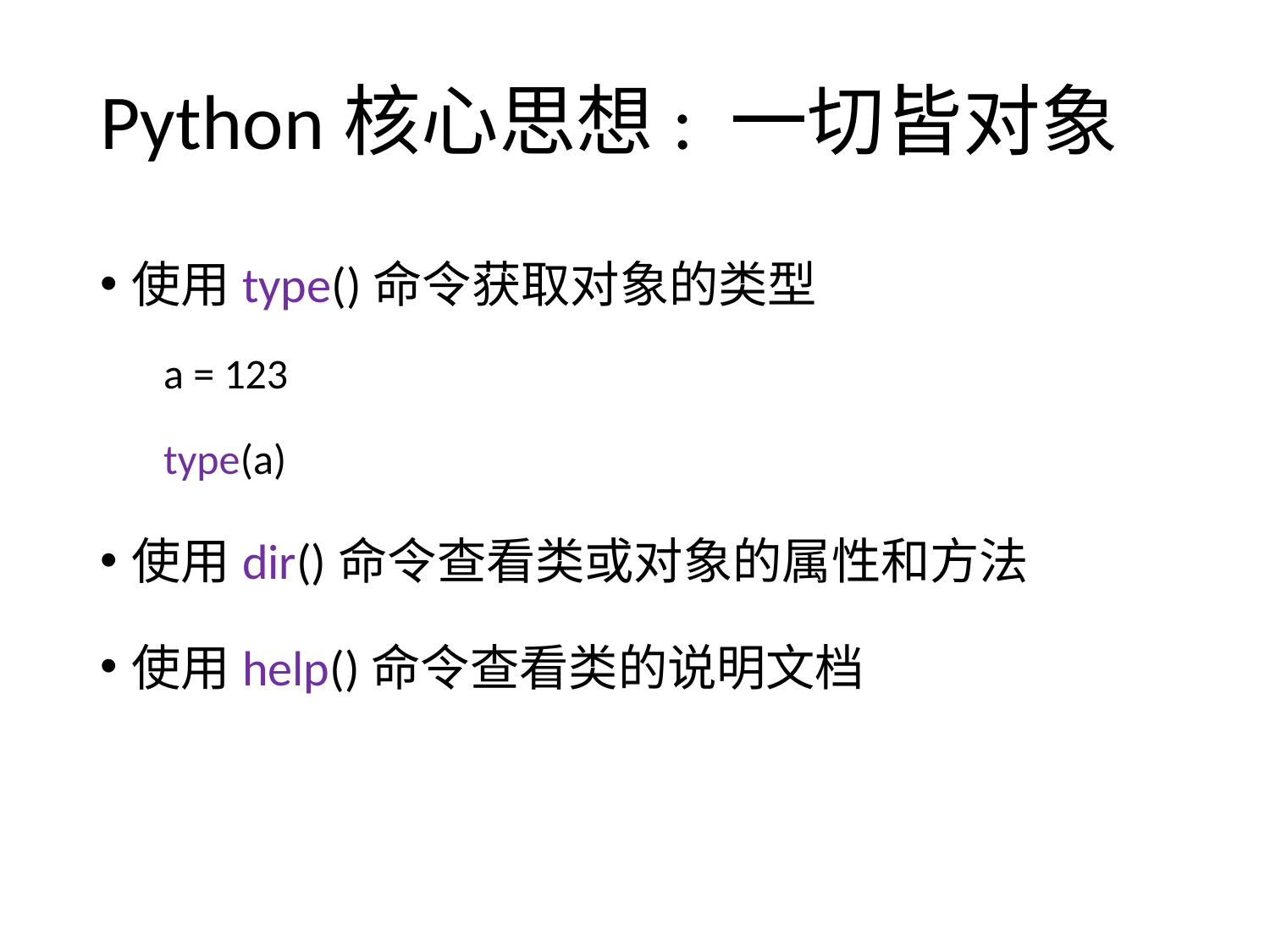

# Python核心思想: 一切皆对象
使用type()命令获取对象的类型
a = 123
type(a)
使用dir()命令查看类或对象的属性和方法
使用help()命令查看类的说明文档